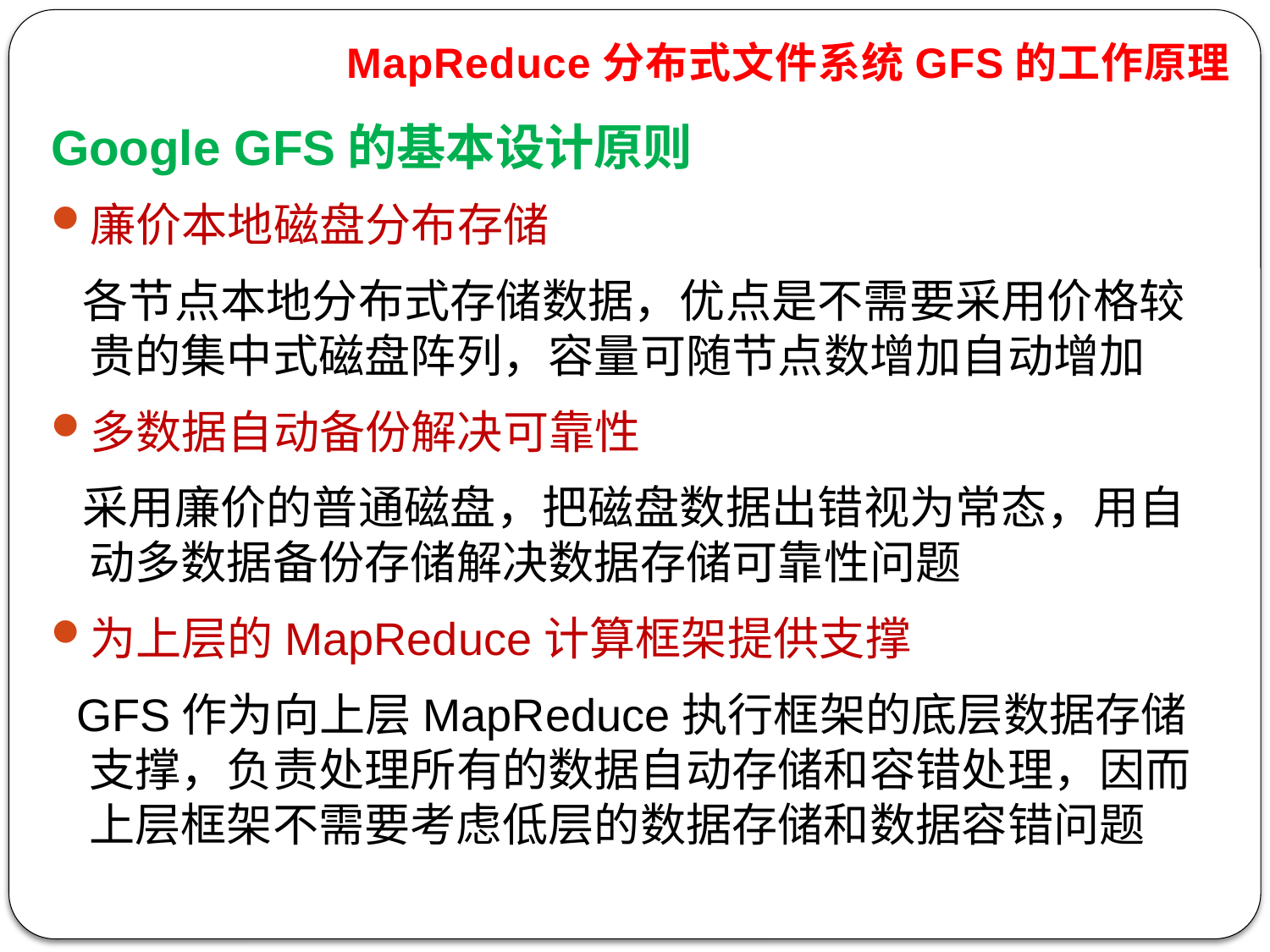

# MapReduce分布式文件系统GFS的工作原理
Google GFS的基本设计原则
廉价本地磁盘分布存储
  各节点本地分布式存储数据，优点是不需要采用价格较贵的集中式磁盘阵列，容量可随节点数增加自动增加
多数据自动备份解决可靠性
  采用廉价的普通磁盘，把磁盘数据出错视为常态，用自动多数据备份存储解决数据存储可靠性问题
为上层的MapReduce计算框架提供支撑
  GFS作为向上层MapReduce执行框架的底层数据存储支撑，负责处理所有的数据自动存储和容错处理，因而上层框架不需要考虑低层的数据存储和数据容错问题